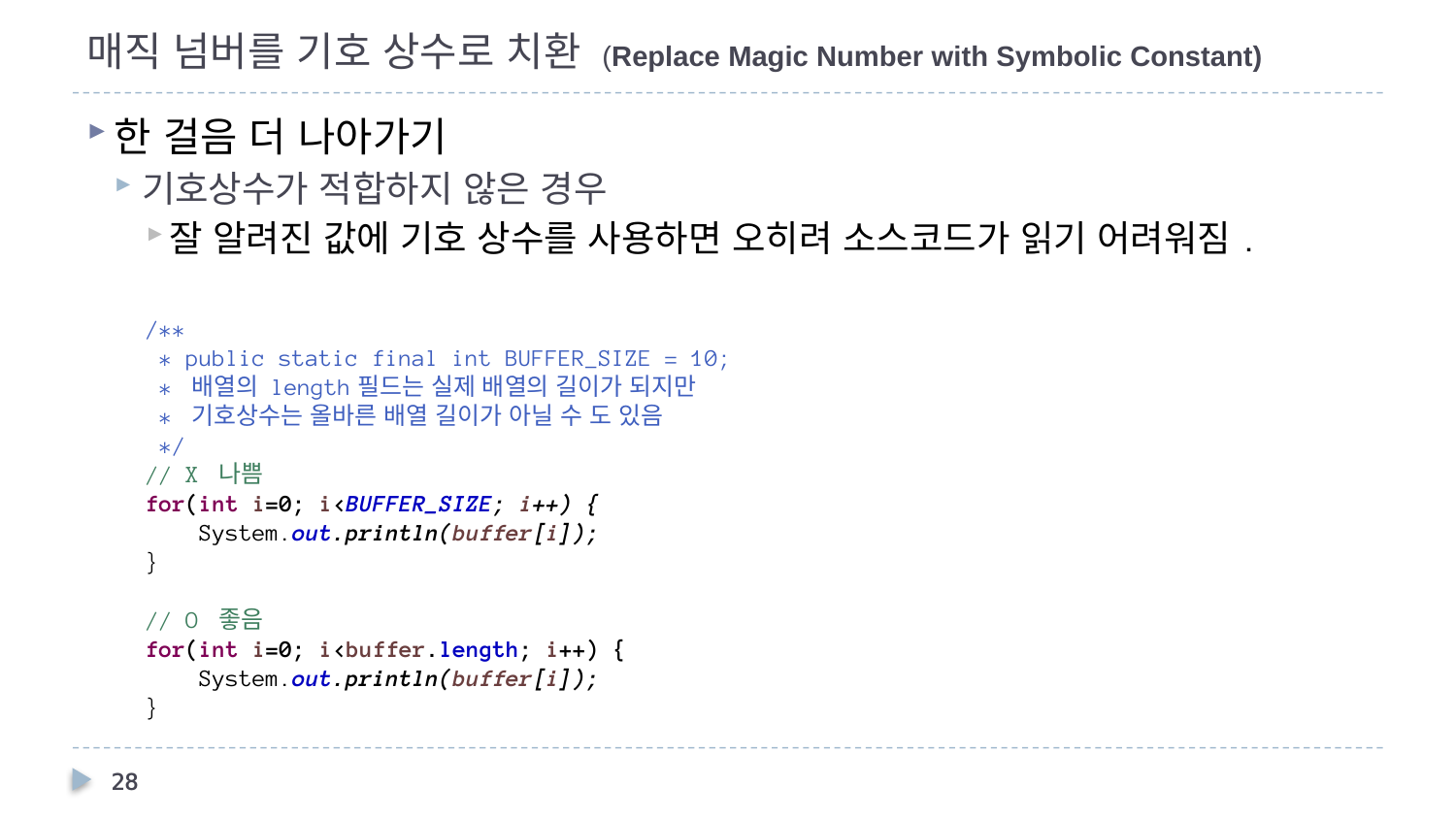

# 매직 넘버를 기호 상수로 치환 (Replace Magic Number with Symbolic Constant)
한 걸음 더 나아가기
기호상수가 적합하지 않은 경우
잘 알려진 값에 기호 상수를 사용하면 오히려 소스코드가 읽기 어려워짐.
/**
 * public static final int BUFFER_SIZE = 10;
 * 배열의 length필드는 실제 배열의 길이가 되지만
 * 기호상수는 올바른 배열 길이가 아닐 수 도 있음
 */
// X 나쁨
for(int i=0; i<BUFFER_SIZE; i++) {
    System.out.println(buffer[i]);
}

// O 좋음
for(int i=0; i<buffer.length; i++) {
    System.out.println(buffer[i]);
}
28